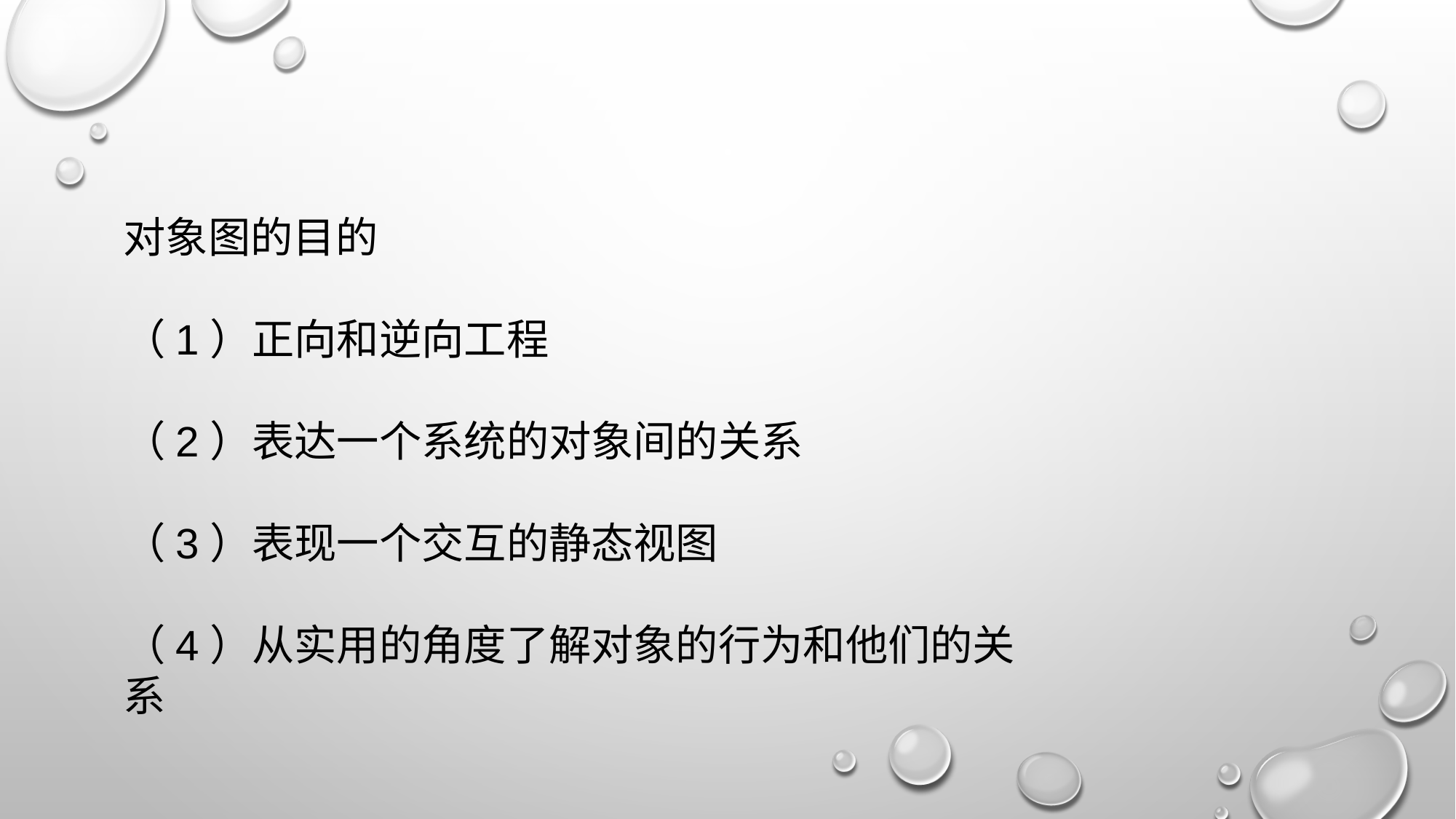

对象图的目的

（1）正向和逆向工程

（2）表达一个系统的对象间的关系

（3）表现一个交互的静态视图

（4）从实用的角度了解对象的行为和他们的关系